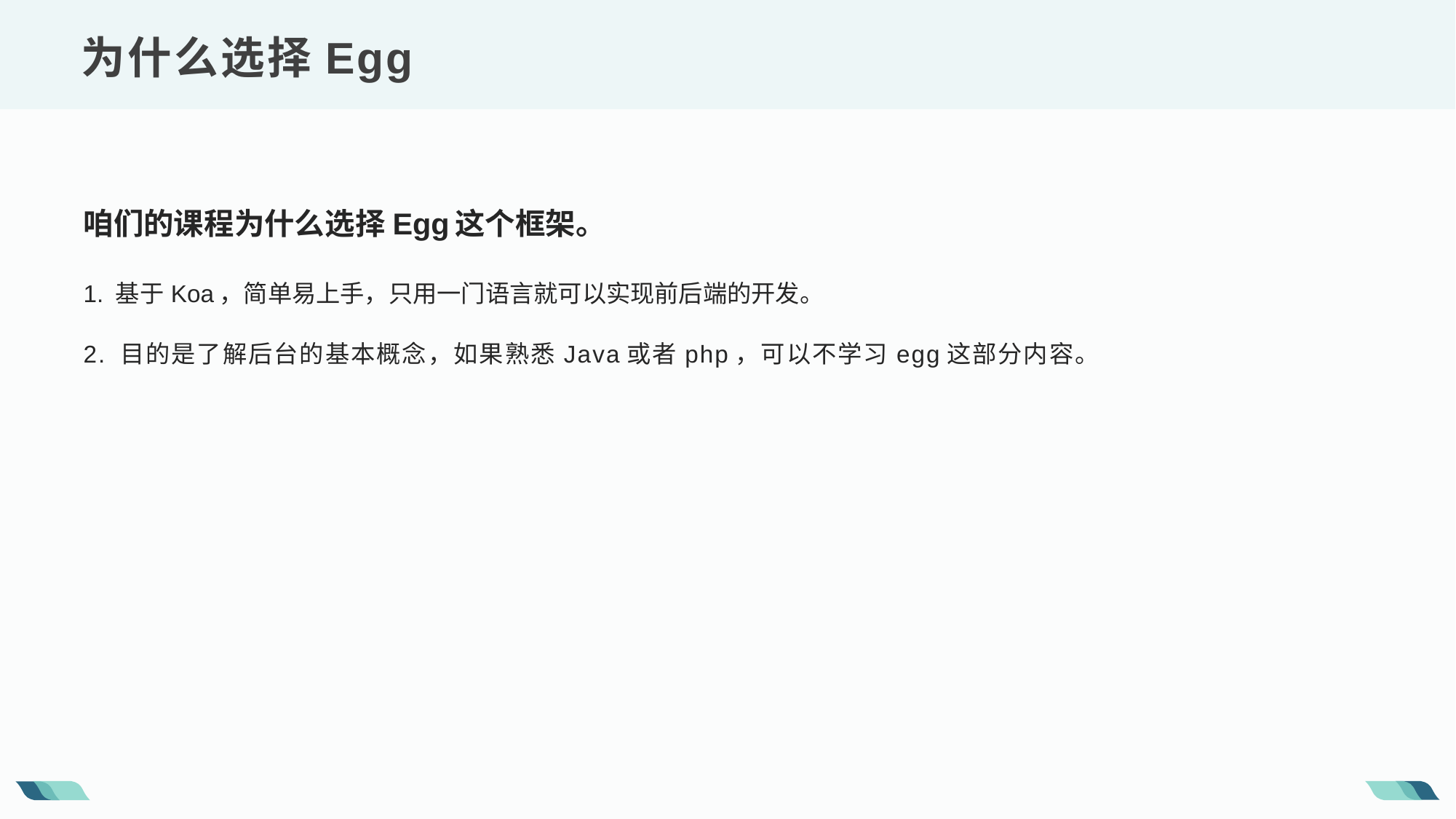

为什么选择Egg
咱们的课程为什么选择Egg这个框架。
1. 基于Koa，简单易上手，只用一门语言就可以实现前后端的开发。
2. 目的是了解后台的基本概念，如果熟悉Java或者php，可以不学习egg这部分内容。